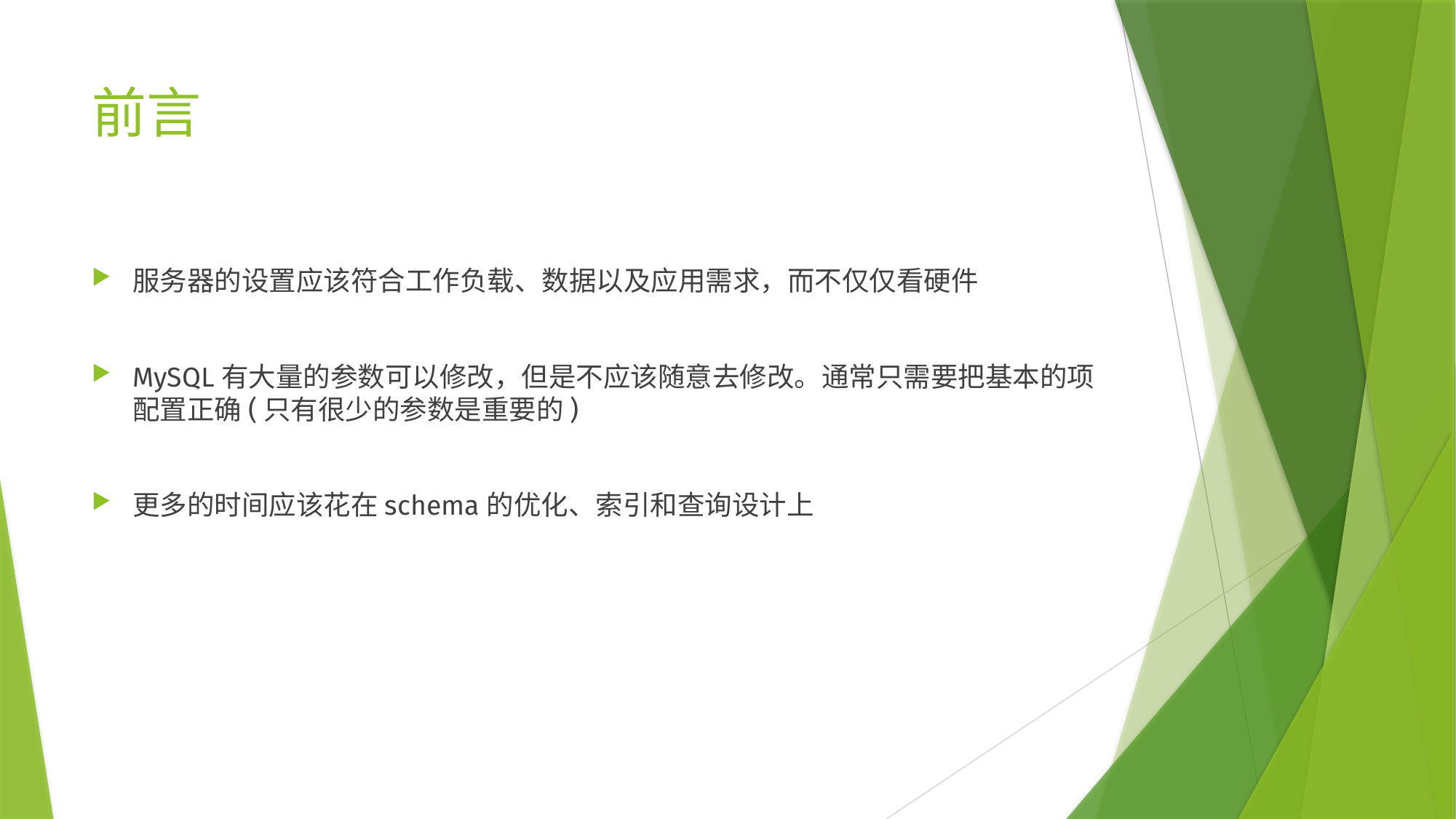

# 前言
服务器的设置应该符合工作负载、数据以及应用需求，而不仅仅看硬件

MySQL有大量的参数可以修改，但是不应该随意去修改。通常只需要把基本的项配置正确(只有很少的参数是重要的)

更多的时间应该花在schema的优化、索引和查询设计上